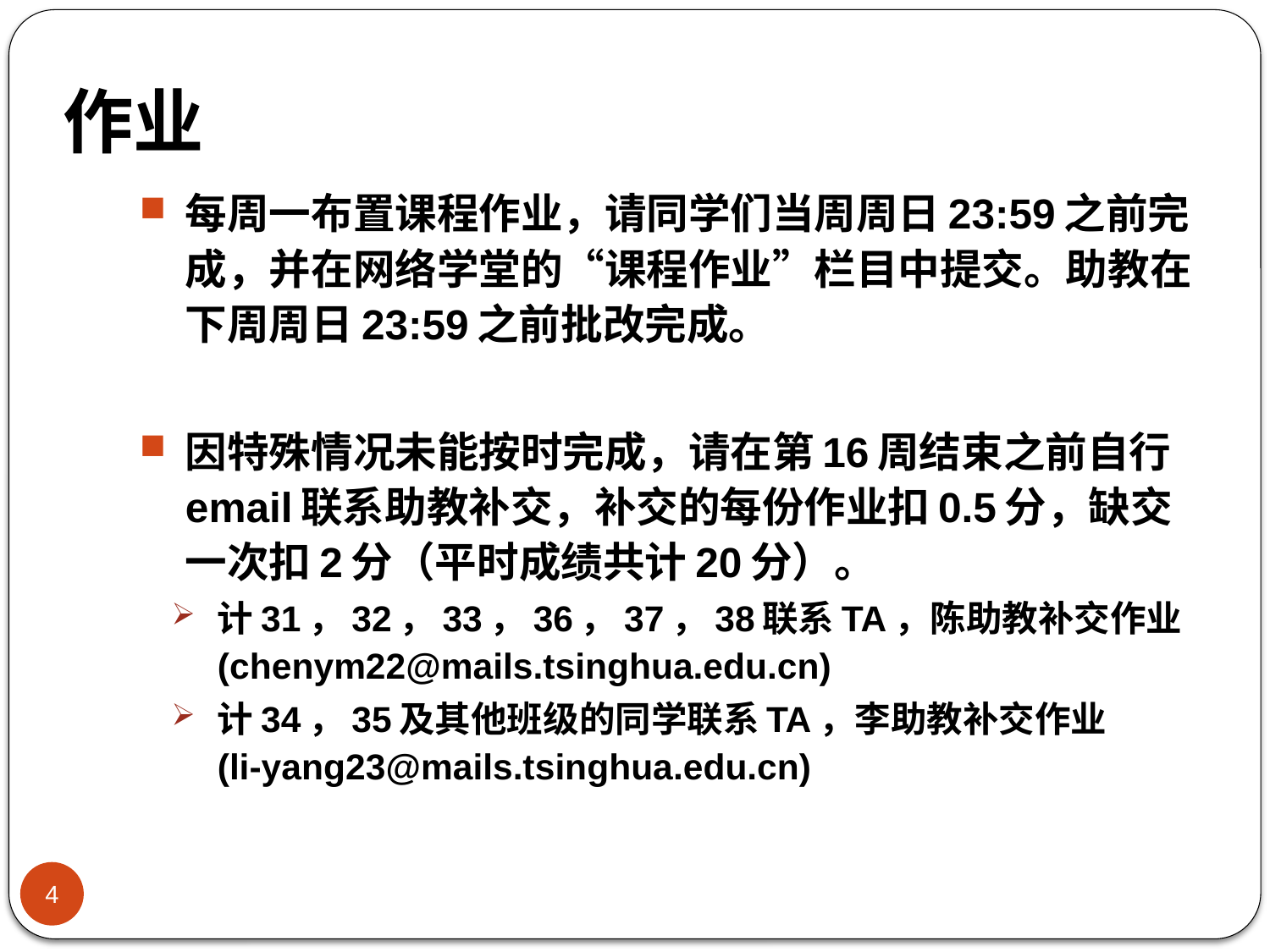

# 作业
每周一布置课程作业，请同学们当周周日23:59之前完成，并在网络学堂的“课程作业”栏目中提交。助教在下周周日23:59之前批改完成。

因特殊情况未能按时完成，请在第16周结束之前自行email联系助教补交，补交的每份作业扣0.5分，缺交一次扣2分（平时成绩共计20分）。
计31，32，33，36，37，38联系TA，陈助教补交作业
(chenym22@mails.tsinghua.edu.cn)
计34，35及其他班级的同学联系TA，李助教补交作业
(li-yang23@mails.tsinghua.edu.cn)
4